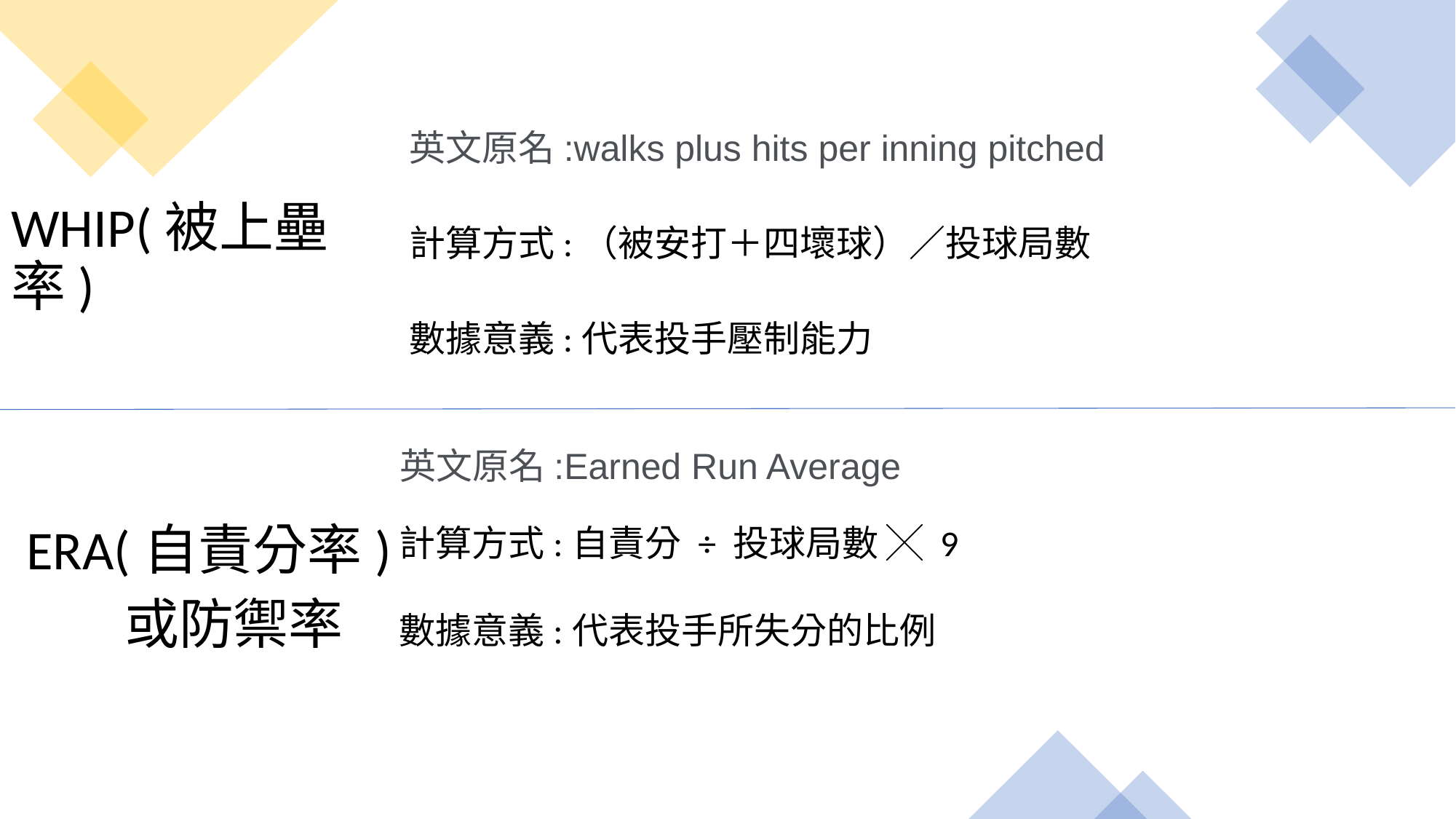

# WHIP(被上壘率)

英文原名:walks plus hits per inning pitched
計算方式:（被安打＋四壞球）／投球局數
數據意義:代表投手壓制能力
英文原名:Earned Run Average
計算方式:自責分 ÷ 投球局數 ╳ 9
ERA(自責分率)
或防禦率
數據意義:代表投手所失分的比例